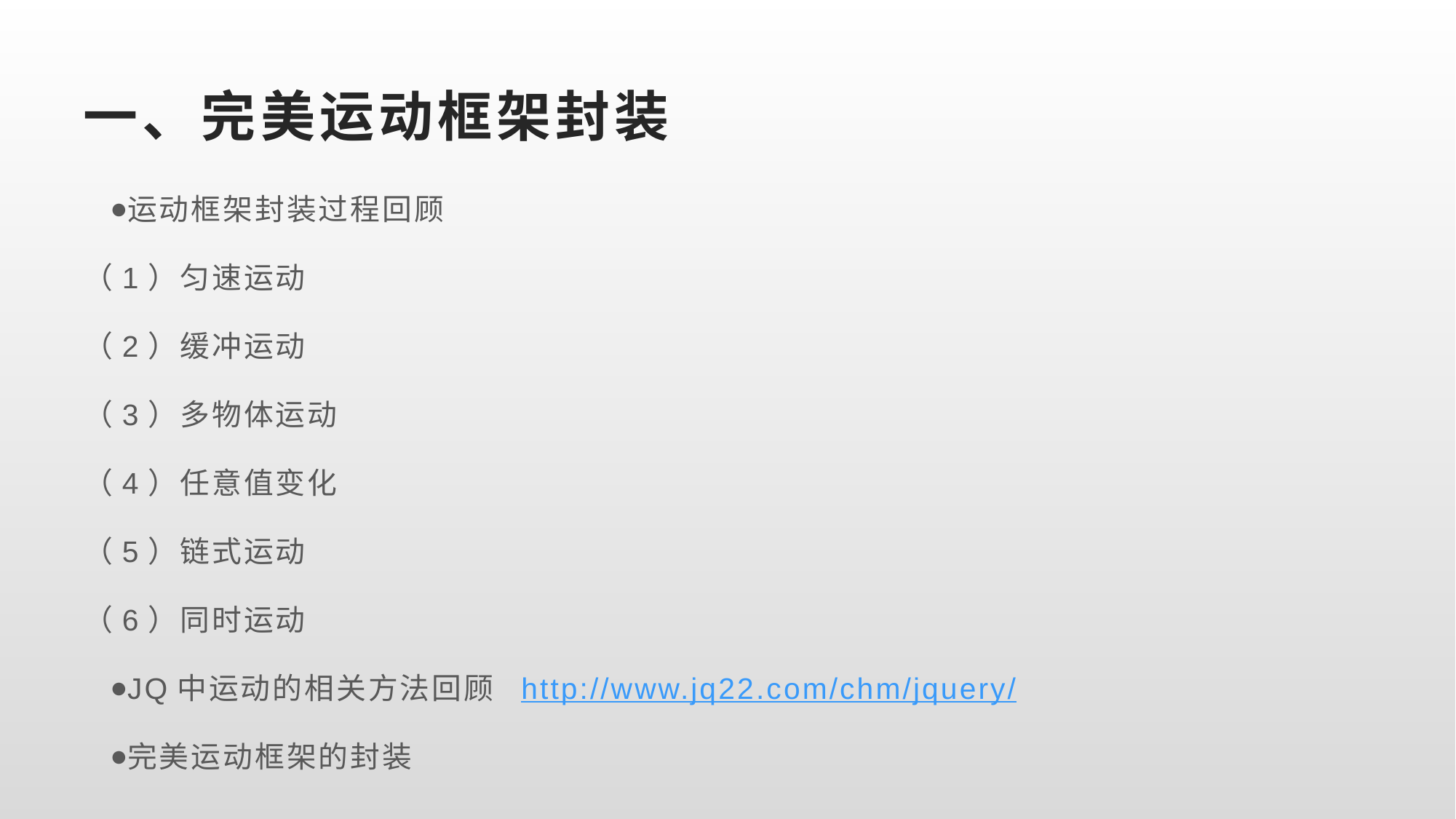

# 一、完美运动框架封装
运动框架封装过程回顾
（1）匀速运动
（2）缓冲运动
（3）多物体运动
（4）任意值变化
（5）链式运动
（6）同时运动
JQ中运动的相关方法回顾  http://www.jq22.com/chm/jquery/
完美运动框架的封装